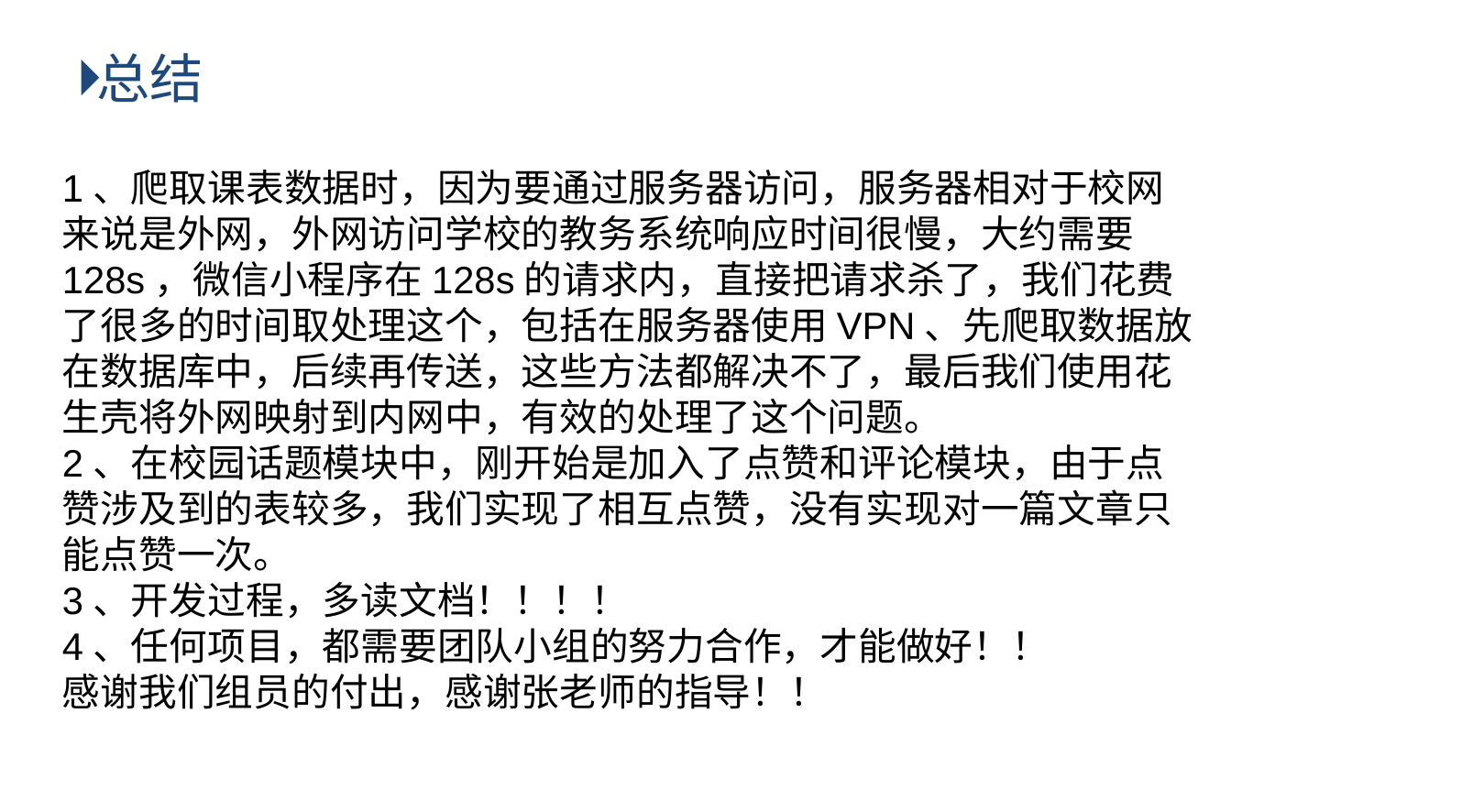

总结

1、爬取课表数据时，因为要通过服务器访问，服务器相对于校网来说是外网，外网访问学校的教务系统响应时间很慢，大约需要128s，微信小程序在128s的请求内，直接把请求杀了，我们花费了很多的时间取处理这个，包括在服务器使用VPN、先爬取数据放在数据库中，后续再传送，这些方法都解决不了，最后我们使用花生壳将外网映射到内网中，有效的处理了这个问题。
2、在校园话题模块中，刚开始是加入了点赞和评论模块，由于点赞涉及到的表较多，我们实现了相互点赞，没有实现对一篇文章只能点赞一次。
3、开发过程，多读文档！！！！
4、任何项目，都需要团队小组的努力合作，才能做好！！
感谢我们组员的付出，感谢张老师的指导！！